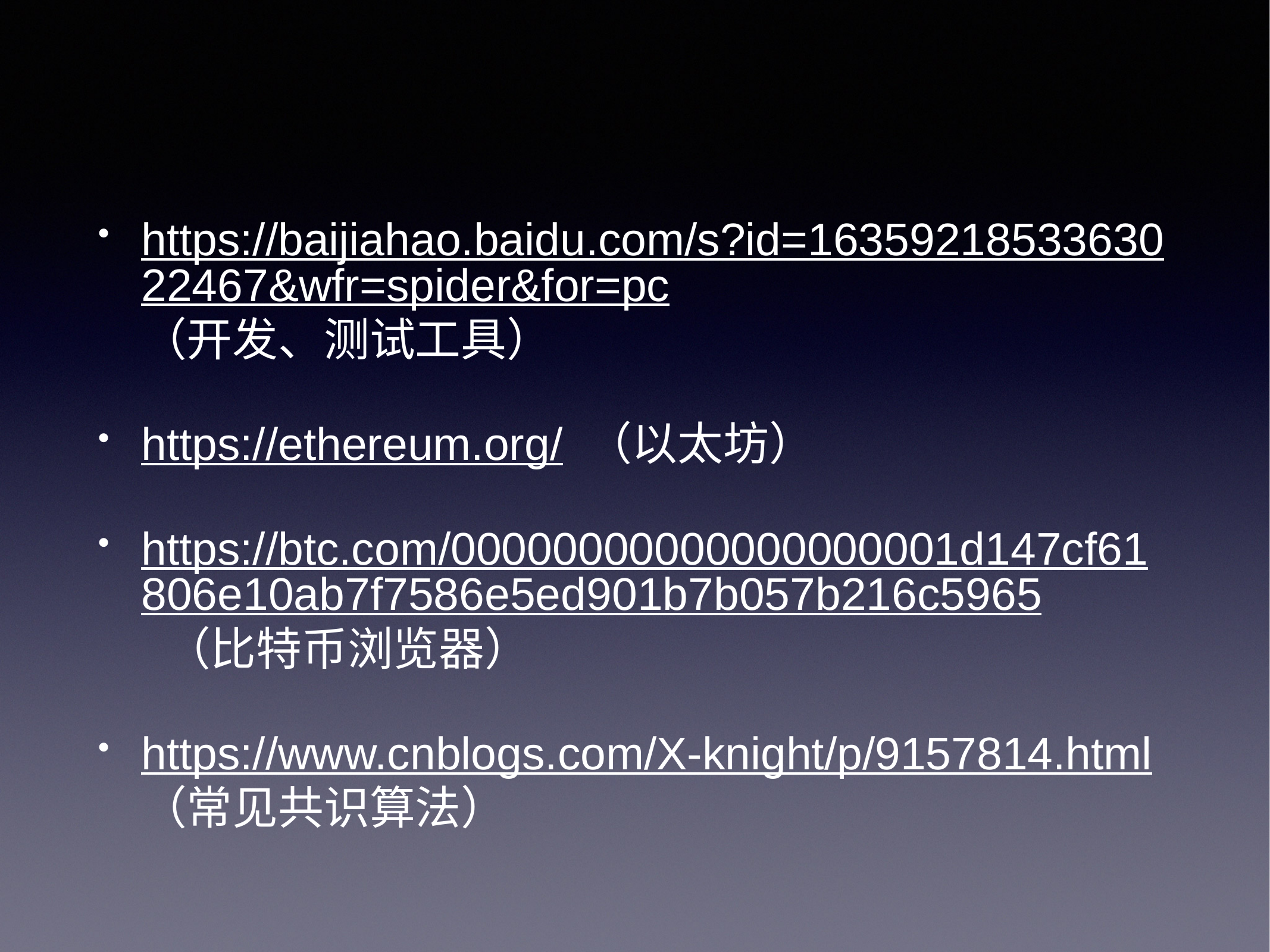

https://baijiahao.baidu.com/s?id=1635921853363022467&wfr=spider&for=pc（开发、测试工具）
https://ethereum.org/ （以太坊）
https://btc.com/00000000000000000001d147cf61806e10ab7f7586e5ed901b7b057b216c5965 （比特币浏览器）
https://www.cnblogs.com/X-knight/p/9157814.html （常见共识算法）